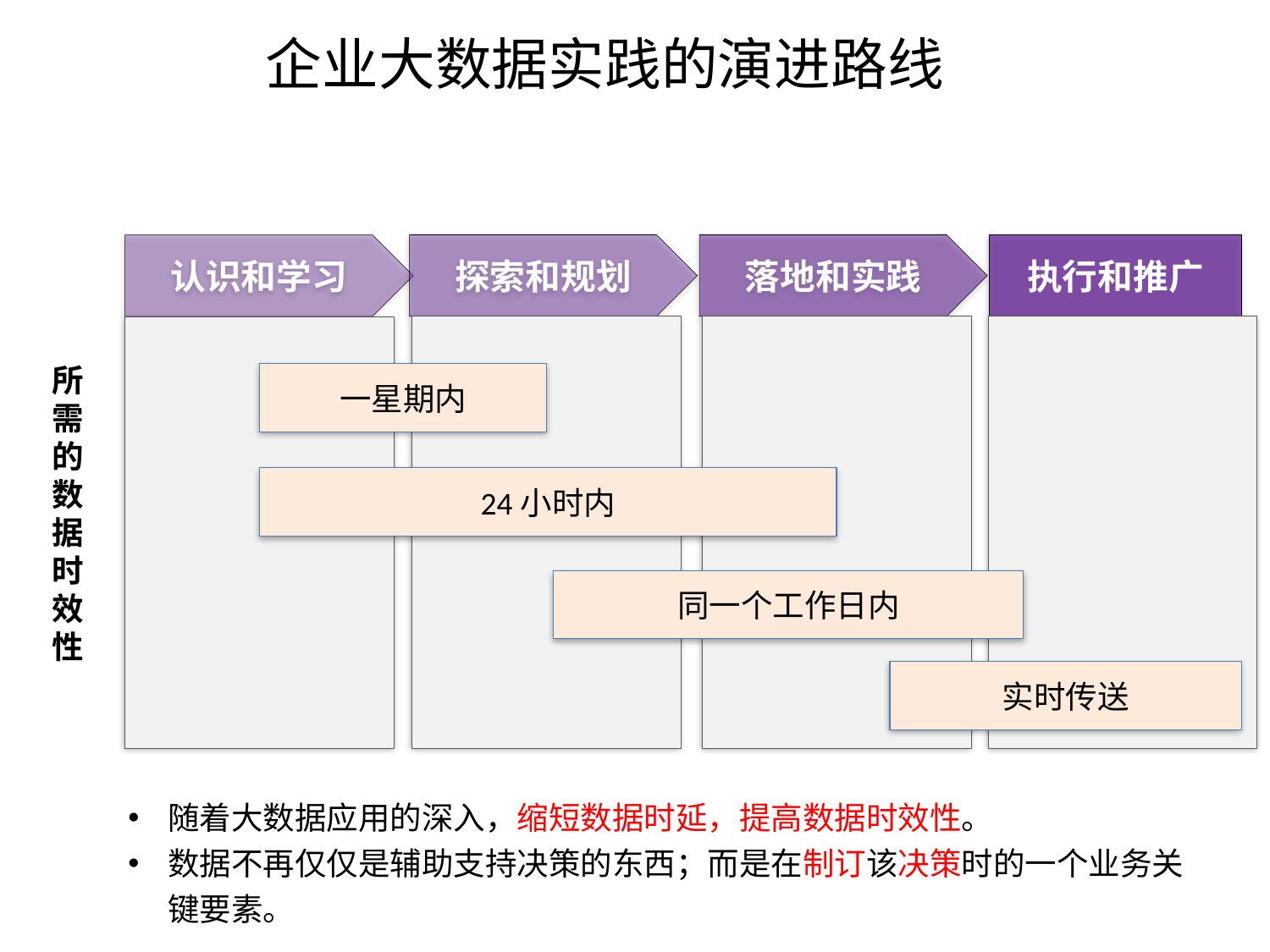

# 企业大数据实践的演进路线
探索和规划
落地和实践
执行和推广
认识和学习

所需的数据时效性
一星期内
24小时内
同一个工作日内
实时传送
随着大数据应用的深入，缩短数据时延，提高数据时效性。
数据不再仅仅是辅助支持决策的东西；而是在制订该决策时的一个业务关键要素。